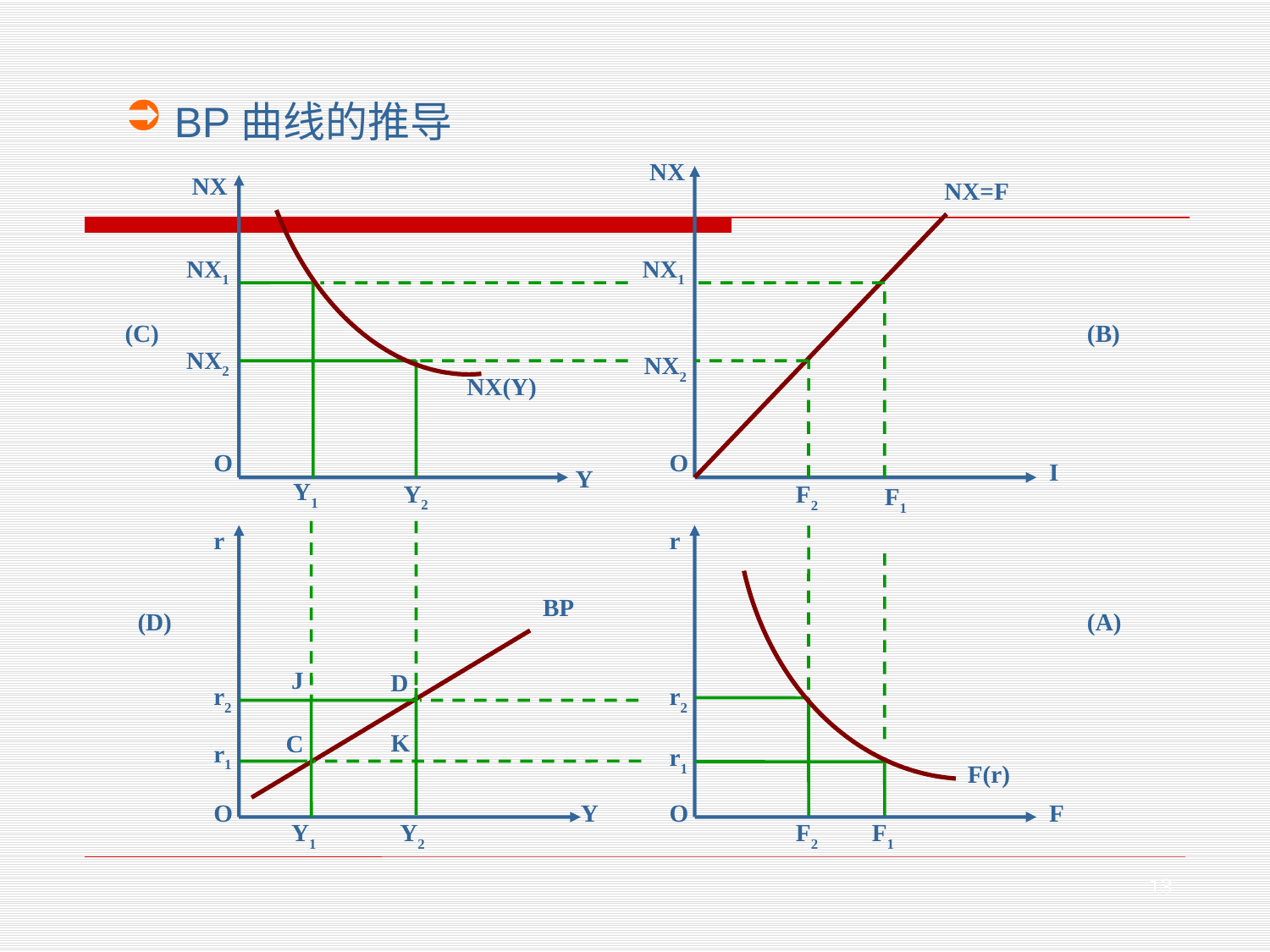

BP曲线的推导

NX

NX

NX=F

NX1
NX1

(C)
(B)
NX2
NX2

NX(Y)
O
O
I
Y
Y1

Y2
F2
F1

r

r

BP
(D)
(A)

J
D
r2
r2

K
C
r1
r1

F(r)

O
Y
O
F

Y1
Y2

F2
F1
13